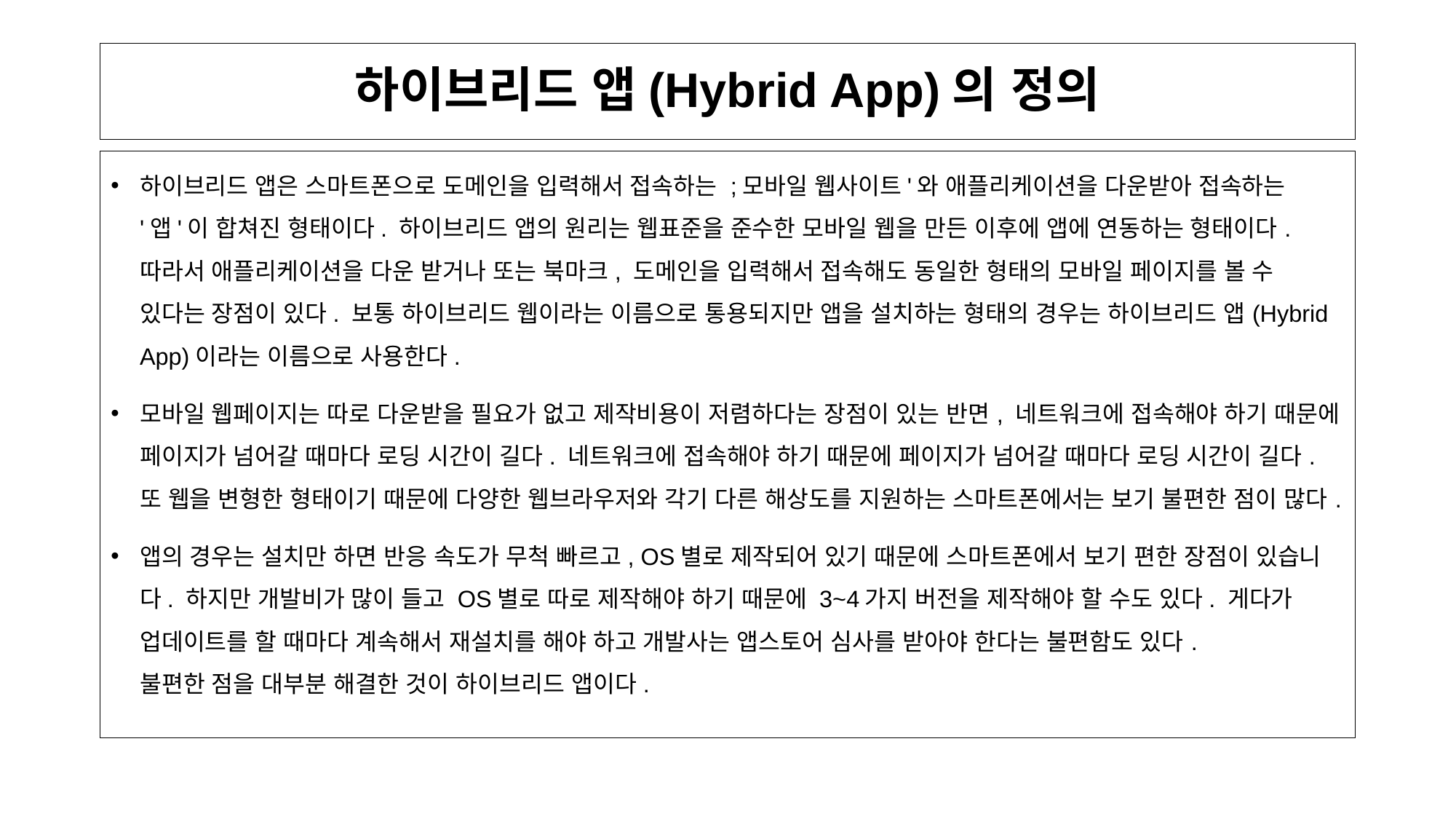

# 하이브리드 앱(Hybrid App)의 정의
하이브리드 앱은 스마트폰으로 도메인을 입력해서 접속하는 ;모바일 웹사이트'와 애플리케이션을 다운받아 접속하는 '앱'이 합쳐진 형태이다. 하이브리드 앱의 원리는 웹표준을 준수한 모바일 웹을 만든 이후에 앱에 연동하는 형태이다.
따라서 애플리케이션을 다운 받거나 또는 북마크, 도메인을 입력해서 접속해도 동일한 형태의 모바일 페이지를 볼 수 있다는 장점이 있다. 보통 하이브리드 웹이라는 이름으로 통용되지만 앱을 설치하는 형태의 경우는 하이브리드 앱(Hybrid App)이라는 이름으로 사용한다.
모바일 웹페이지는 따로 다운받을 필요가 없고 제작비용이 저렴하다는 장점이 있는 반면, 네트워크에 접속해야 하기 때문에 페이지가 넘어갈 때마다 로딩 시간이 길다. 네트워크에 접속해야 하기 때문에 페이지가 넘어갈 때마다 로딩 시간이 길다. 또 웹을 변형한 형태이기 때문에 다양한 웹브라우저와 각기 다른 해상도를 지원하는 스마트폰에서는 보기 불편한 점이 많다.
앱의 경우는 설치만 하면 반응 속도가 무척 빠르고, OS별로 제작되어 있기 때문에 스마트폰에서 보기 편한 장점이 있습니다. 하지만 개발비가 많이 들고 OS별로 따로 제작해야 하기 때문에 3~4가지 버전을 제작해야 할 수도 있다. 게다가 업데이트를 할 때마다 계속해서 재설치를 해야 하고 개발사는 앱스토어 심사를 받아야 한다는 불편함도 있다.
불편한 점을 대부분 해결한 것이 하이브리드 앱이다.